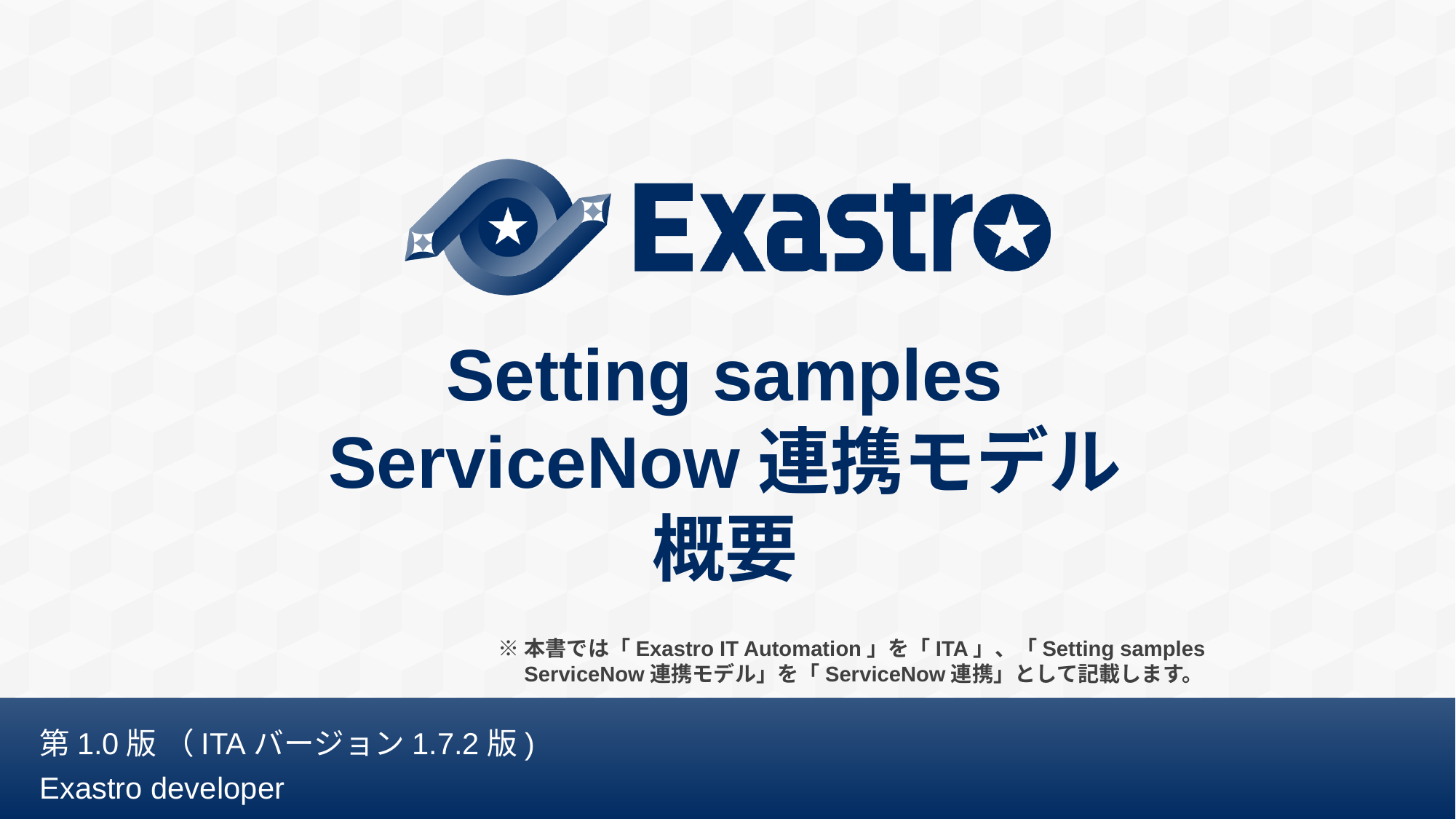

Setting samples
ServiceNow連携モデル
概要
※本書では「Exastro IT Automation」を「ITA」、「Setting samples
　ServiceNow連携モデル」を「ServiceNow連携」として記載します。
第1.0版 （ITAバージョン1.7.2版)
Exastro developer